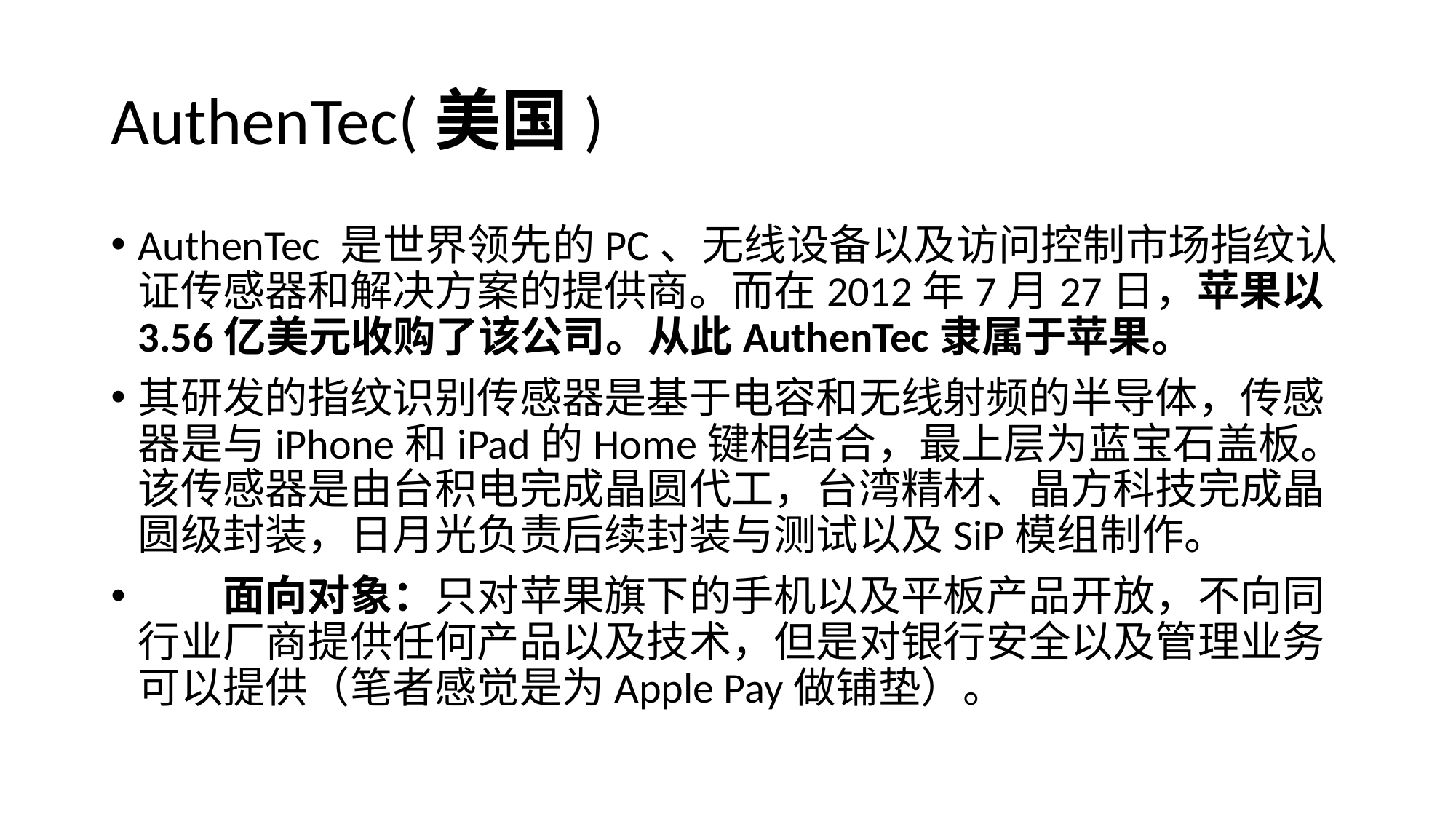

# AuthenTec(美国)
AuthenTec 是世界领先的PC、无线设备以及访问控制市场指纹认证传感器和解决方案的提供商。而在2012年7月27日，苹果以3.56亿美元收购了该公司。从此AuthenTec隶属于苹果。
其研发的指纹识别传感器是基于电容和无线射频的半导体，传感器是与iPhone和iPad的Home键相结合，最上层为蓝宝石盖板。该传感器是由台积电完成晶圆代工，台湾精材、晶方科技完成晶圆级封装，日月光负责后续封装与测试以及SiP模组制作。
　　面向对象：只对苹果旗下的手机以及平板产品开放，不向同行业厂商提供任何产品以及技术，但是对银行安全以及管理业务可以提供（笔者感觉是为Apple Pay做铺垫）。